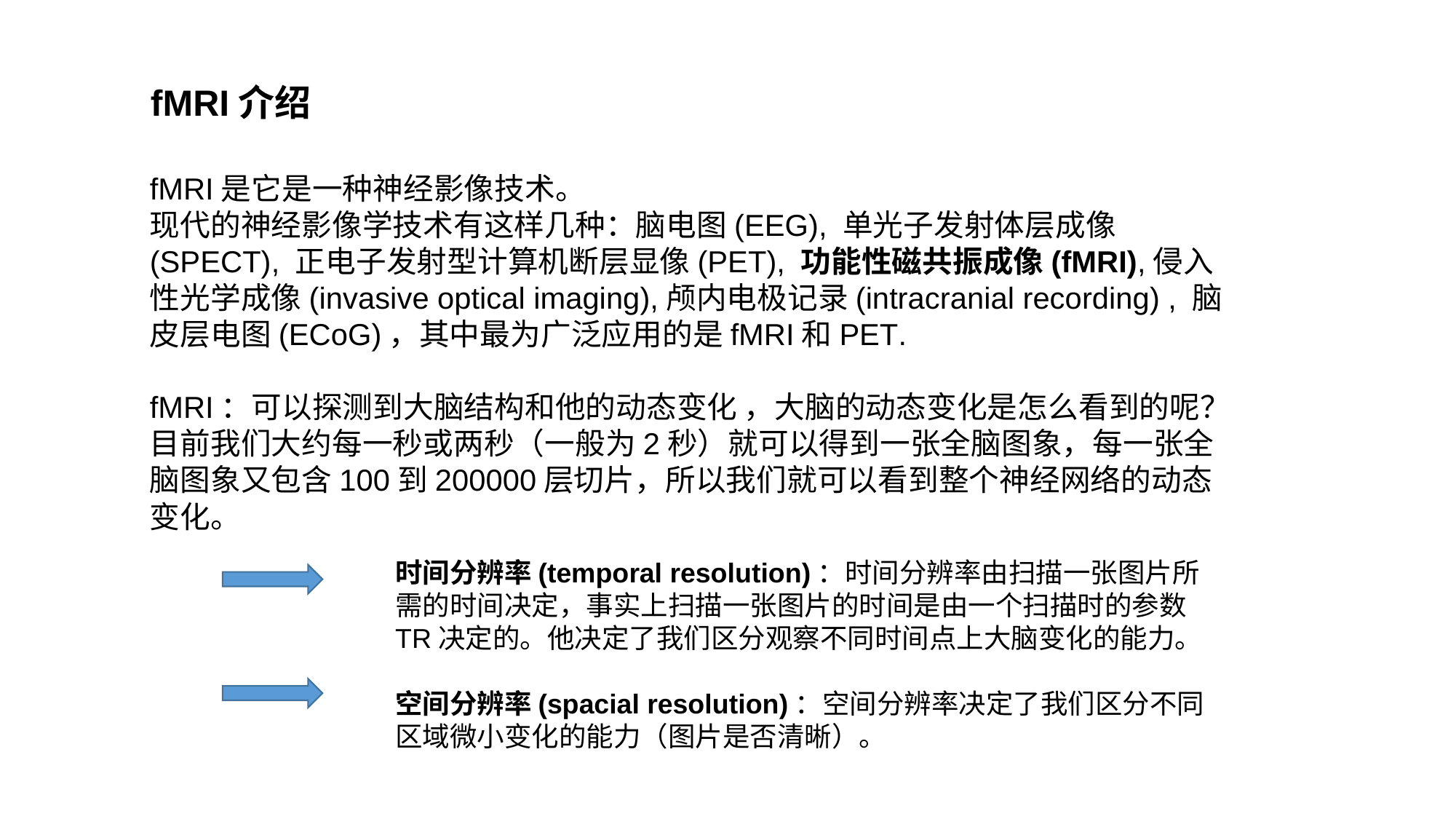

fMRI介绍
#

fMRI是它是一种神经影像技术。
现代的神经影像学技术有这样几种：脑电图(EEG), 单光子发射体层成像(SPECT), 正电子发射型计算机断层显像(PET), 功能性磁共振成像(fMRI),侵入性光学成像(invasive optical imaging),颅内电极记录(intracranial recording) , 脑皮层电图(ECoG)，其中最为广泛应用的是fMRI和PET.

fMRI：可以探测到大脑结构和他的动态变化 ，大脑的动态变化是怎么看到的呢？目前我们大约每一秒或两秒（一般为2秒）就可以得到一张全脑图象，每一张全脑图象又包含100到200000层切片，所以我们就可以看到整个神经网络的动态变化。
时间分辨率(temporal resolution)：时间分辨率由扫描一张图片所需的时间决定，事实上扫描一张图片的时间是由一个扫描时的参数TR决定的。他决定了我们区分观察不同时间点上大脑变化的能力。

空间分辨率(spacial resolution)：空间分辨率决定了我们区分不同区域微小变化的能力（图片是否清晰）。